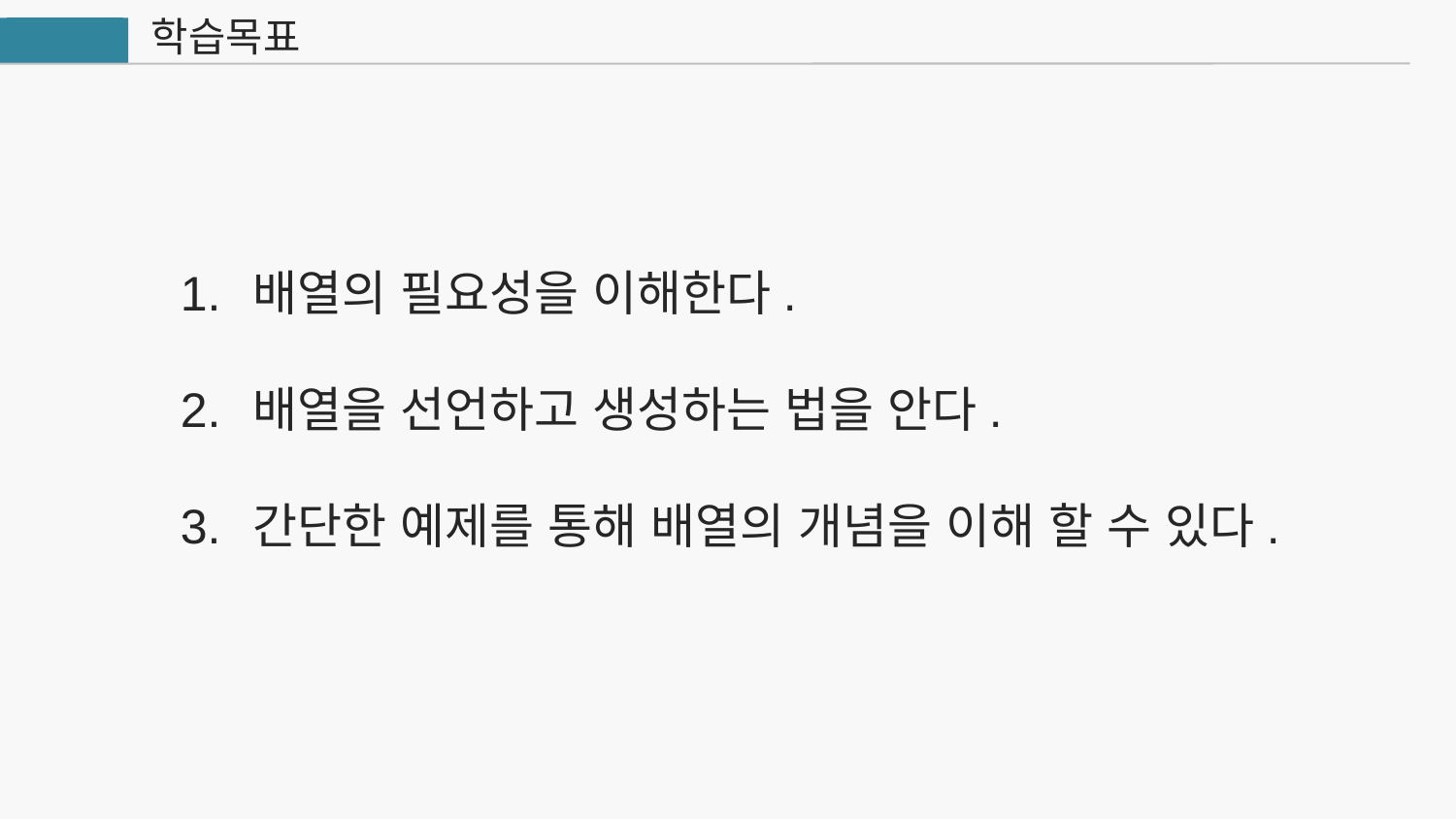

학습목표

자바
배열의 필요성을 이해한다.

배열을 선언하고 생성하는 법을 안다.

간단한 예제를 통해 배열의 개념을 이해 할 수 있다.